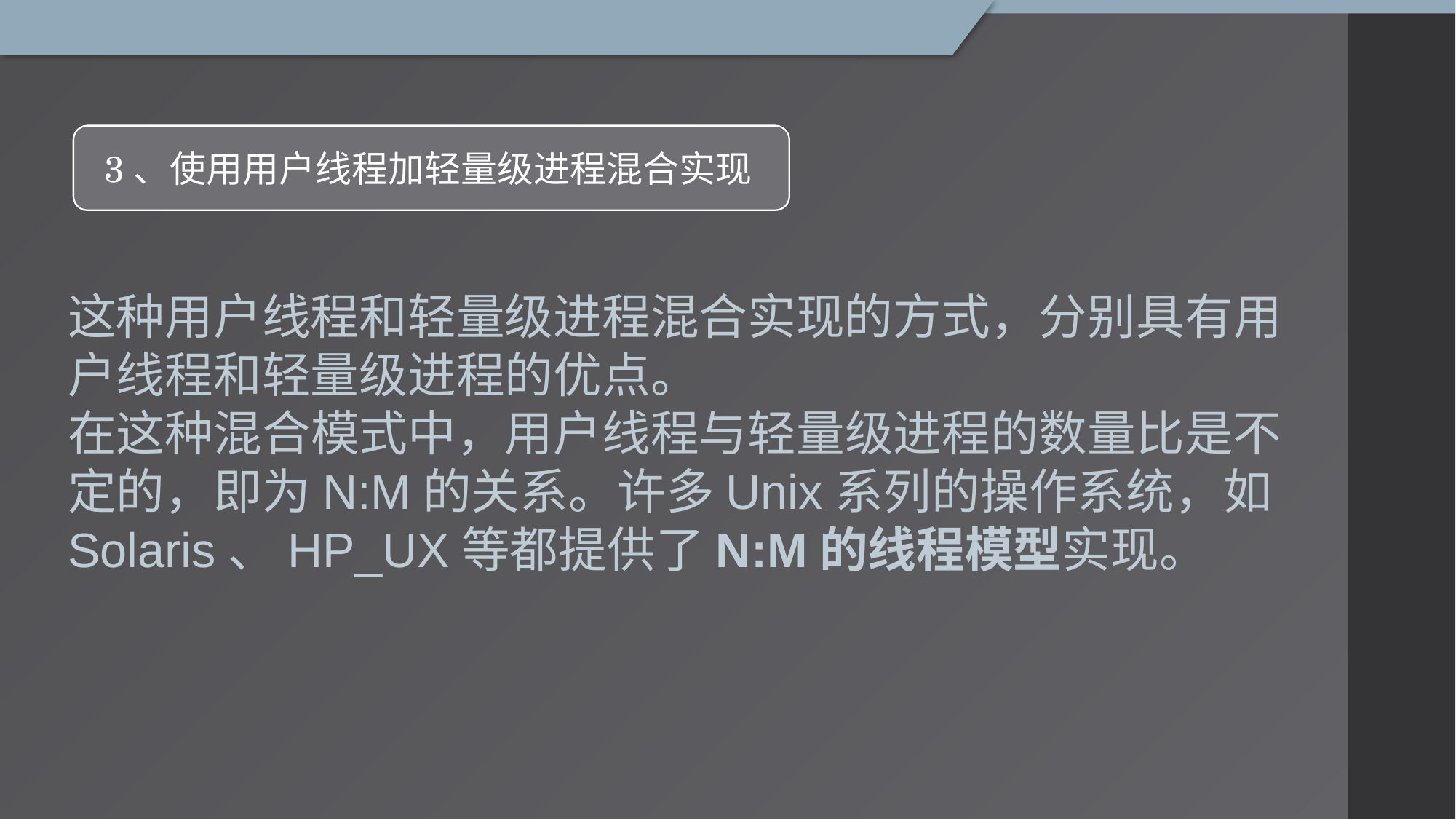

# 3 线程和进程的关系

3、使用用户线程加轻量级进程混合实现
这种用户线程和轻量级进程混合实现的方式，分别具有用户线程和轻量级进程的优点。
在这种混合模式中，用户线程与轻量级进程的数量比是不定的，即为N:M的关系。许多Unix系列的操作系统，如Solaris、HP_UX等都提供了N:M的线程模型实现。